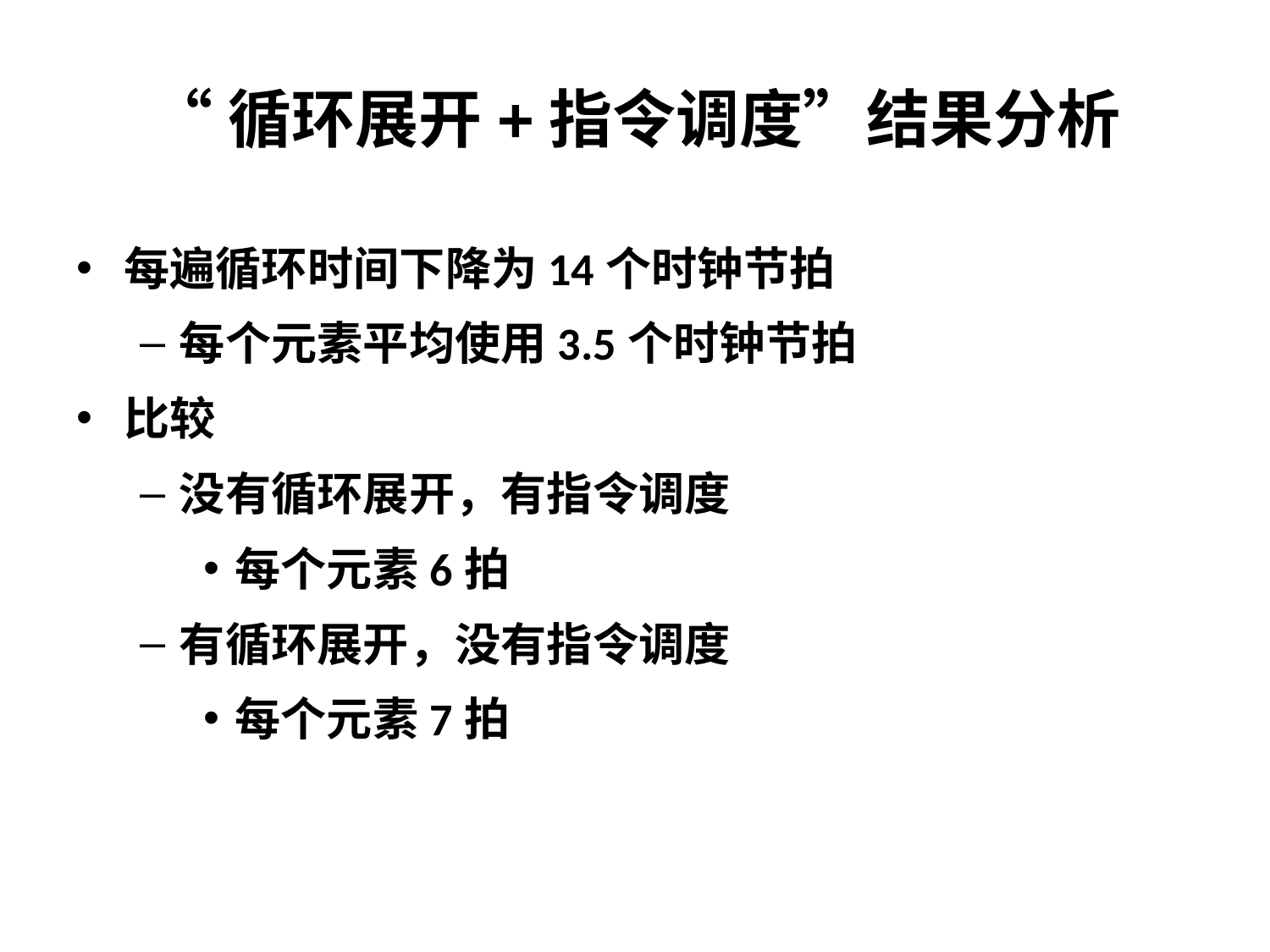

“循环展开+指令调度”结果分析
每遍循环时间下降为14个时钟节拍
每个元素平均使用3.5个时钟节拍
比较
没有循环展开，有指令调度
每个元素6拍
有循环展开，没有指令调度
每个元素7拍